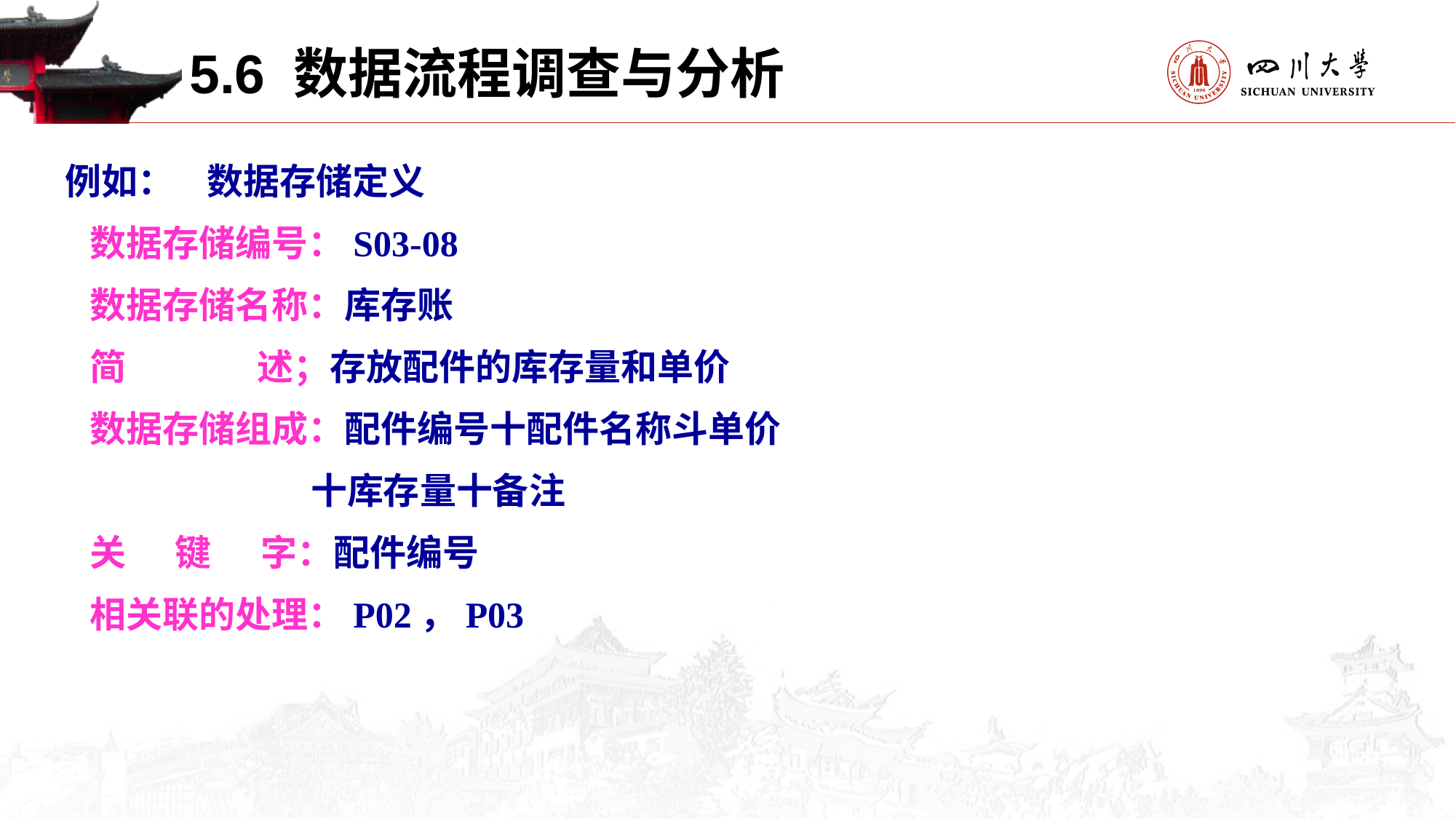

5.6 数据流程调查与分析

 例如：    数据存储定义
    数据存储编号：S03-08
    数据存储名称：库存账
    简                述；存放配件的库存量和单价
    数据存储组成：配件编号十配件名称斗单价
                               十库存量十备注
    关      键      字：配件编号
    相关联的处理：P02，P03